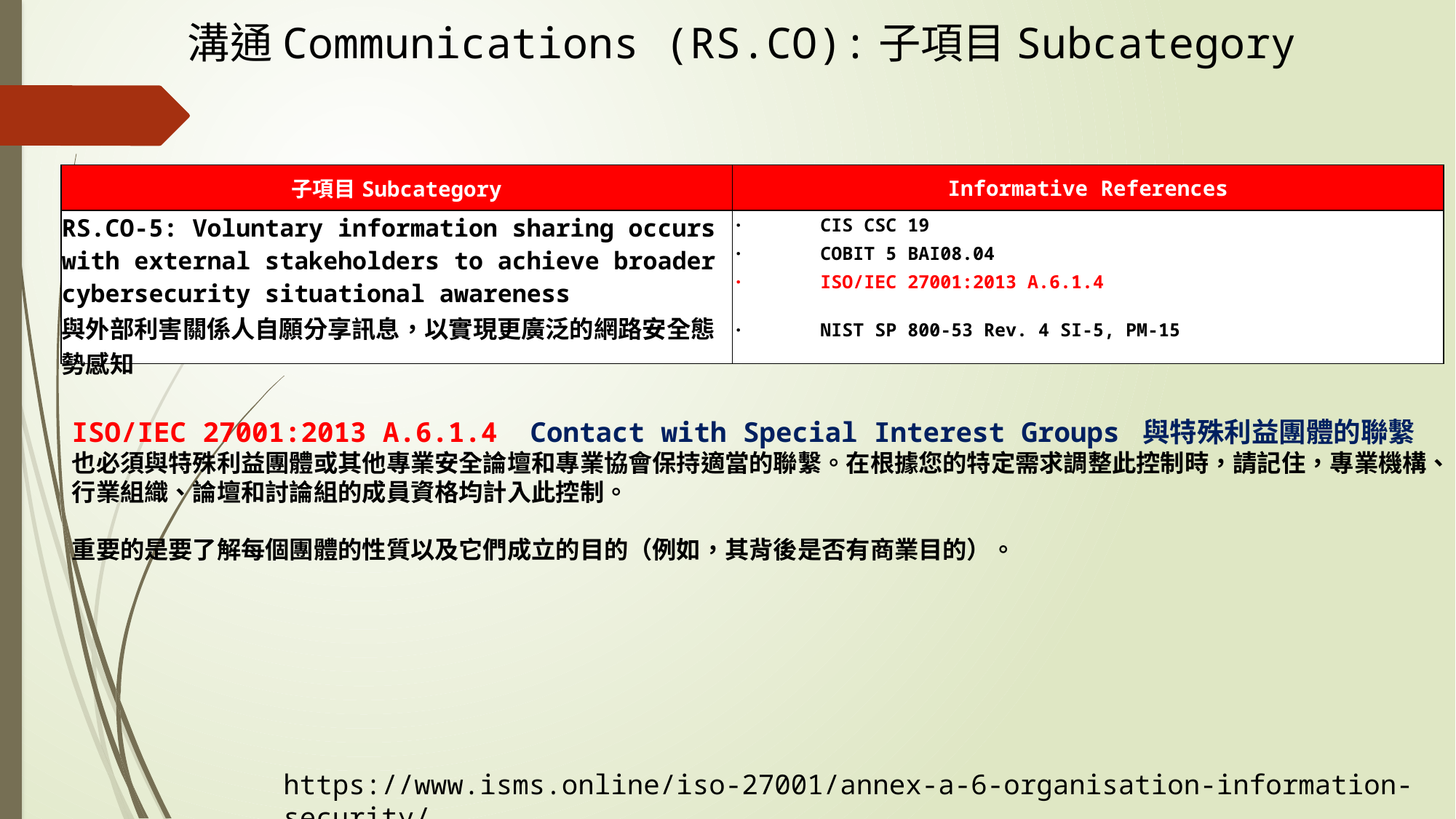

溝通Communications (RS.CO):子項目Subcategory
| 子項目Subcategory | Informative References |
| --- | --- |
| RS.CO-5: Voluntary information sharing occurs with external stakeholders to achieve broader cybersecurity situational awareness 與外部利害關係人自願分享訊息，以實現更廣泛的網路安全態勢感知 | ·       CIS CSC 19 |
|  | ·       COBIT 5 BAI08.04 |
|  | ·       ISO/IEC 27001:2013 A.6.1.4 |
|  | ·       NIST SP 800-53 Rev. 4 SI-5, PM-15 |
ISO/IEC 27001:2013 A.6.1.4  Contact with Special Interest Groups 與特殊利益團體的聯繫
也必須與特殊利益團體或其他專業安全論壇和專業協會保持適當的聯繫。在根據您的特定需求調整此控制時，請記住，專業機構、行業組織、論壇和討論組的成員資格均計入此控制。

重要的是要了解每個團體的性質以及它們成立的目的（例如，其背後是否有商業目的）。
https://www.isms.online/iso-27001/annex-a-6-organisation-information-security/